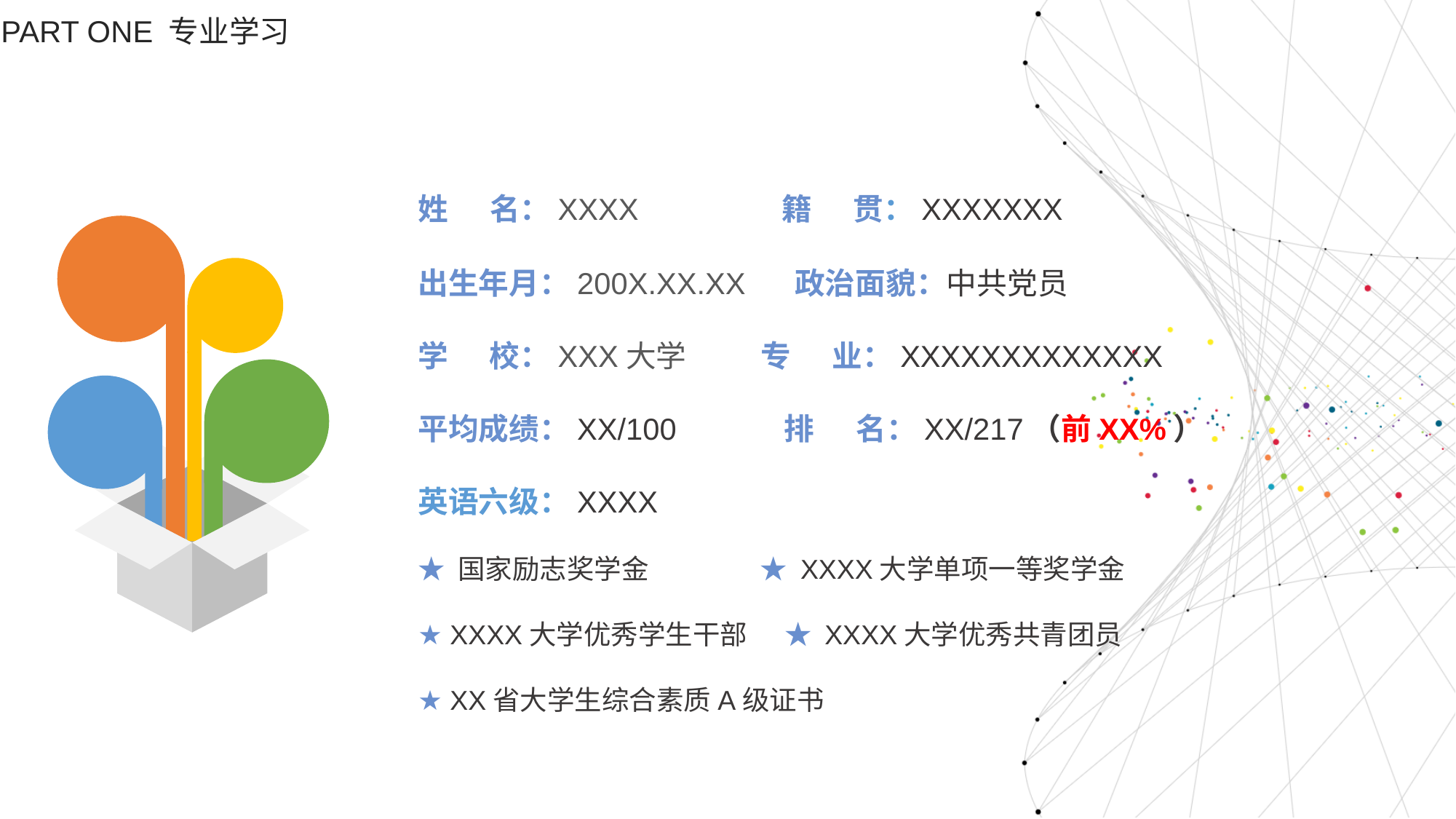

PART ONE 专业学习
姓      名：XXXX                籍      贯：XXXXXXX
出生年月：200X.XX.XX     政治面貌：中共党员
学      校：XXX大学           专      业：XXXXXXXXXXXXX
平均成绩：XX/100            排      名：XX/217（前XX%）
英语六级：XXXX
★ 国家励志奖学金                  ★ XXXX大学单项一等奖学金
★ XXXX大学优秀学生干部      ★ XXXX大学优秀共青团员
★ XX省大学生综合素质A级证书